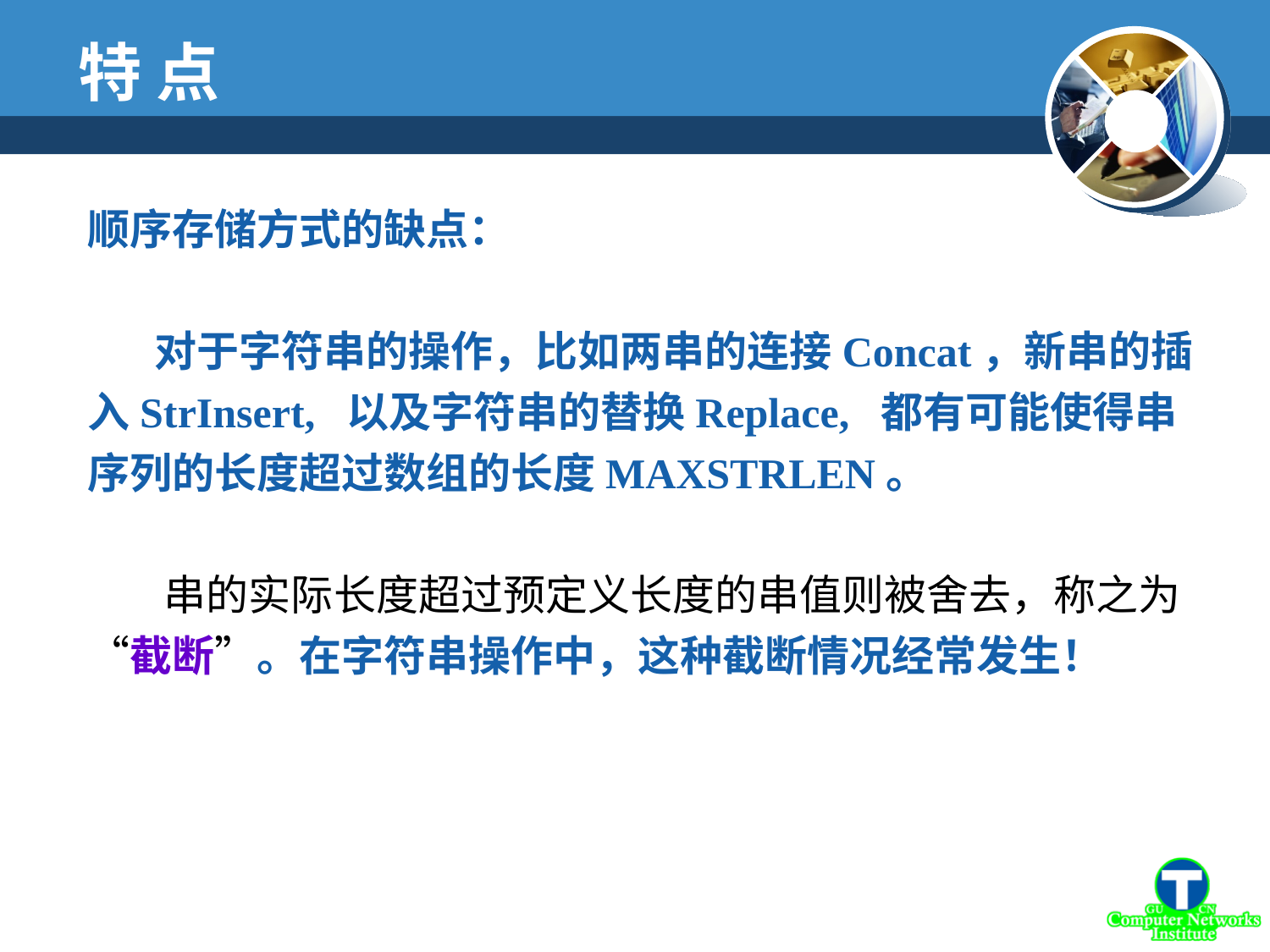

特 点
顺序存储方式的缺点：

      对于字符串的操作，比如两串的连接Concat，新串的插入StrInsert,  以及字符串的替换Replace,  都有可能使得串序列的长度超过数组的长度MAXSTRLEN。

       串的实际长度超过预定义长度的串值则被舍去，称之为“截断”。在字符串操作中，这种截断情况经常发生！